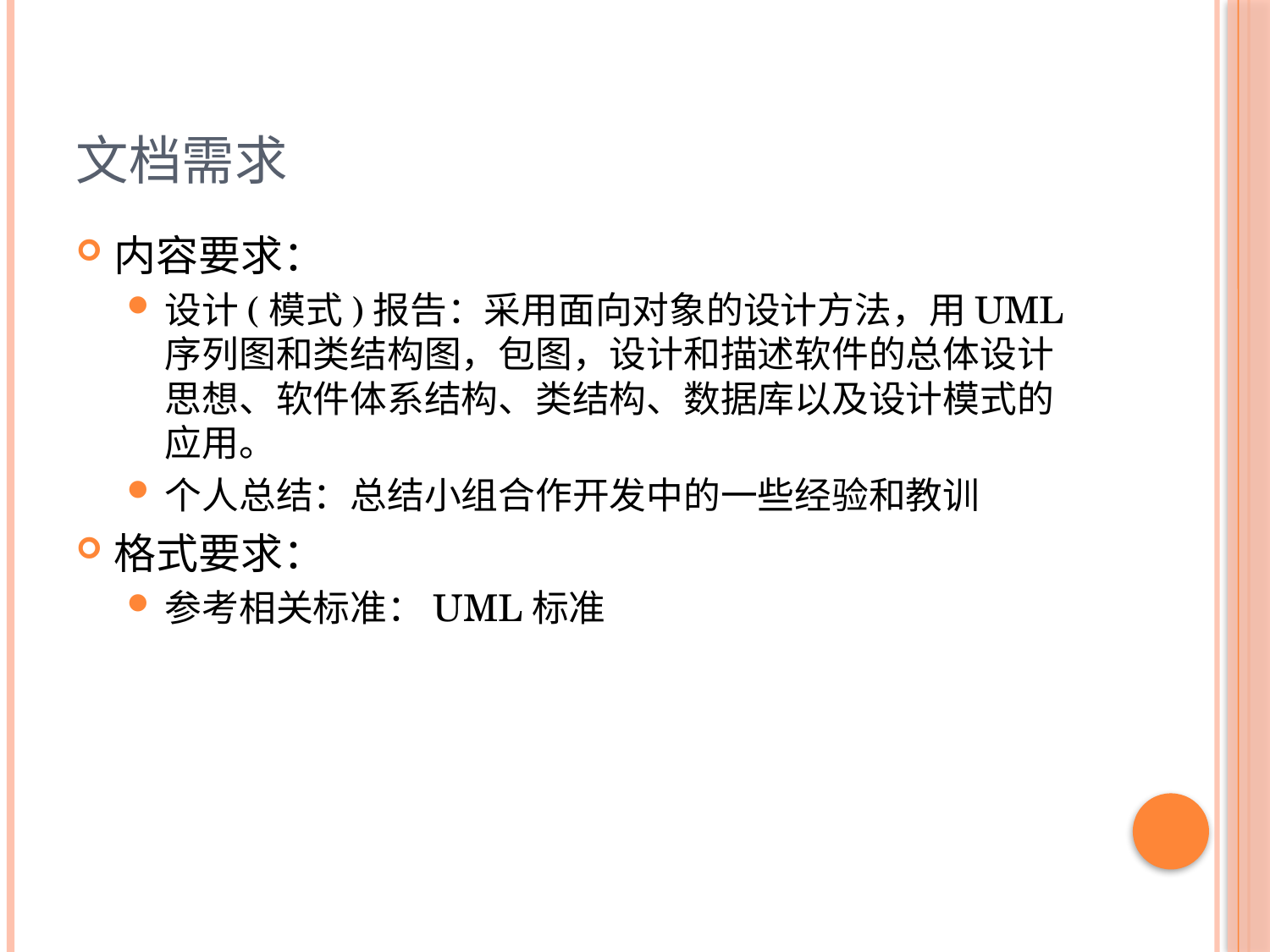

# 文档需求
内容要求：
设计(模式)报告：采用面向对象的设计方法，用UML序列图和类结构图，包图，设计和描述软件的总体设计思想、软件体系结构、类结构、数据库以及设计模式的应用。
个人总结：总结小组合作开发中的一些经验和教训
格式要求：
参考相关标准：UML标准